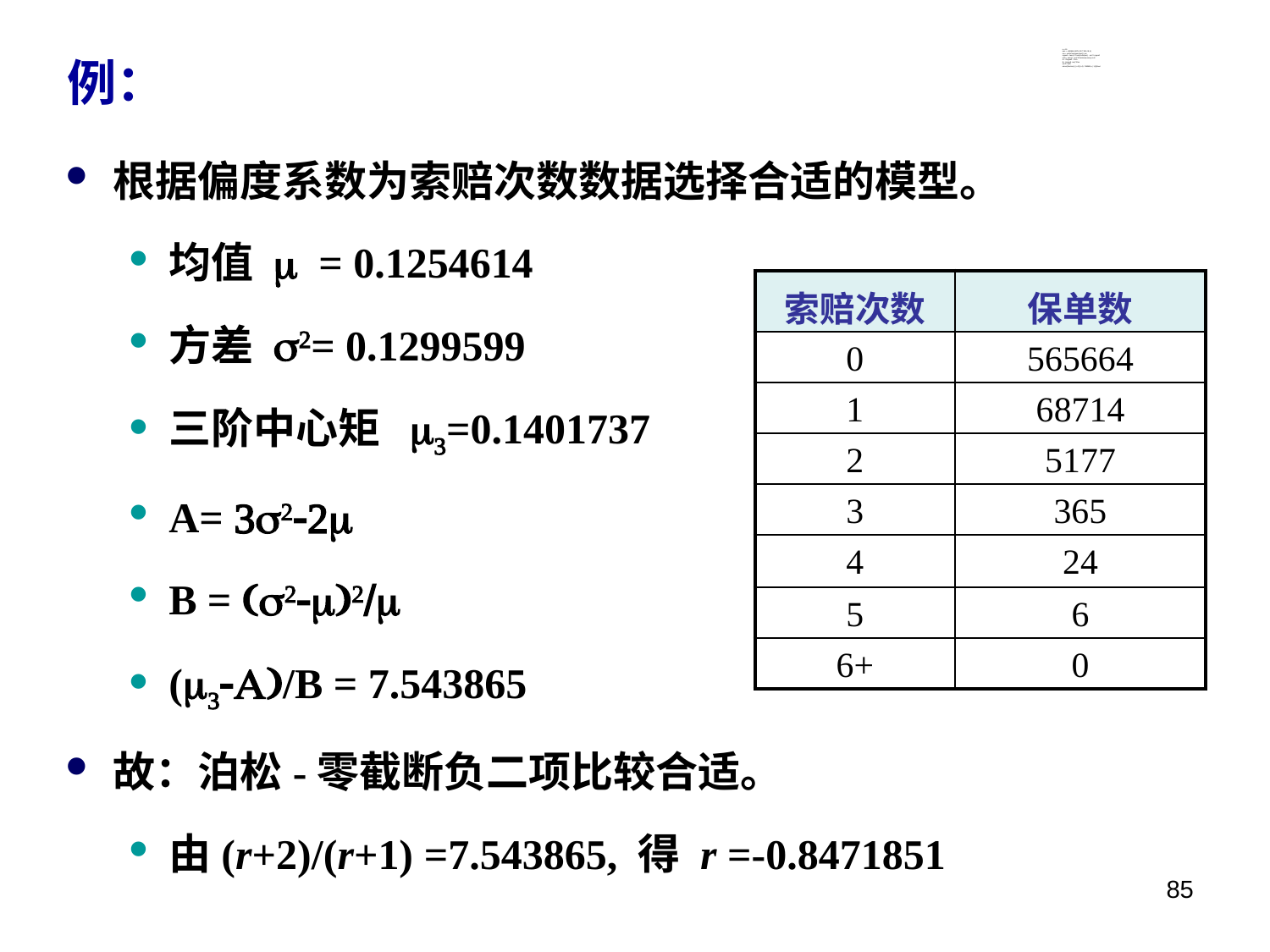

# 例：
n = 0:5
num = c(565664, 68714, 5177, 365, 24, 6)
mu = sum(n*num/sum(num)); mu
sigma2 = sum(n^2*num)/sum(num) - mu^2; sigma2
mu3 = sum((n - mu)^3*num/sum(num)); mu3
A = 3*sigma2 - 2*mu
B = (sigma2 -mu)^2/mu
(mu3 - A)/B
uniroot(function(r) (r+2)/(r+1)-7.543865, c(-1,1))$root
根据偏度系数为索赔次数数据选择合适的模型。
均值 μ = 0.1254614
方差 σ2= 0.1299599
三阶中心矩  μ3=0.1401737
A= 3σ2−2μ
B = (σ2−μ)2/μ
(μ3−Α)/B = 7.543865
故：泊松-零截断负二项比较合适。
由(r+2)/(r+1) =7.543865, 得 r =-0.8471851
| 索赔次数 | 保单数 |
| --- | --- |
| 0 | 565664 |
| 1 | 68714 |
| 2 | 5177 |
| 3 | 365 |
| 4 | 24 |
| 5 | 6 |
| 6+ | 0 |
85